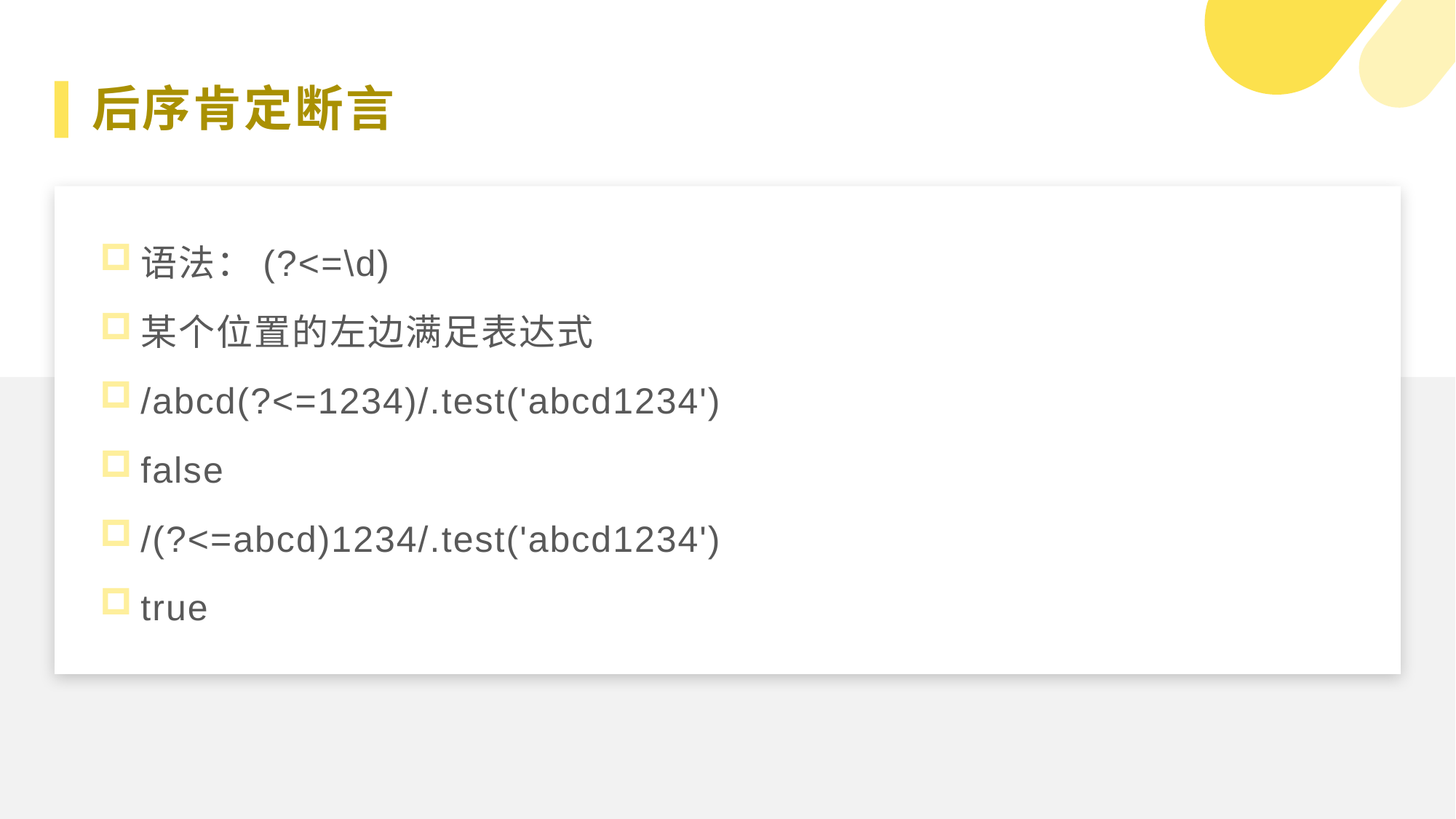

后序肯定断言

语法：(?<=\d)
某个位置的左边满足表达式
/abcd(?<=1234)/.test('abcd1234')
false
/(?<=abcd)1234/.test('abcd1234')
true